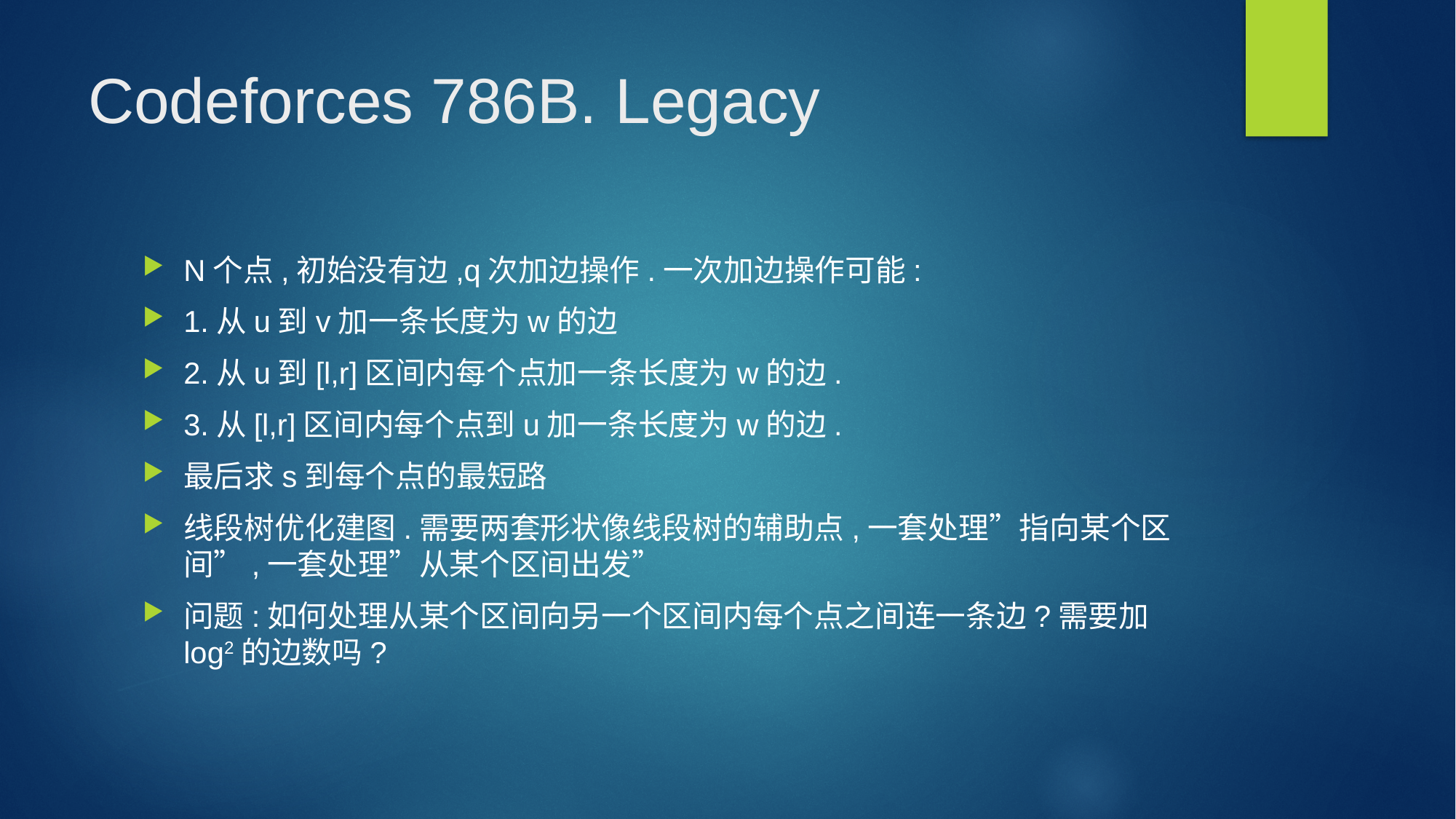

# Codeforces 786B. Legacy
N个点,初始没有边,q次加边操作.一次加边操作可能:
1.从u到v加一条长度为w的边
2.从u到[l,r]区间内每个点加一条长度为w的边.
3.从[l,r]区间内每个点到u加一条长度为w的边.
最后求s到每个点的最短路
线段树优化建图.需要两套形状像线段树的辅助点,一套处理”指向某个区间”,一套处理”从某个区间出发”
问题:如何处理从某个区间向另一个区间内每个点之间连一条边?需要加log2的边数吗?